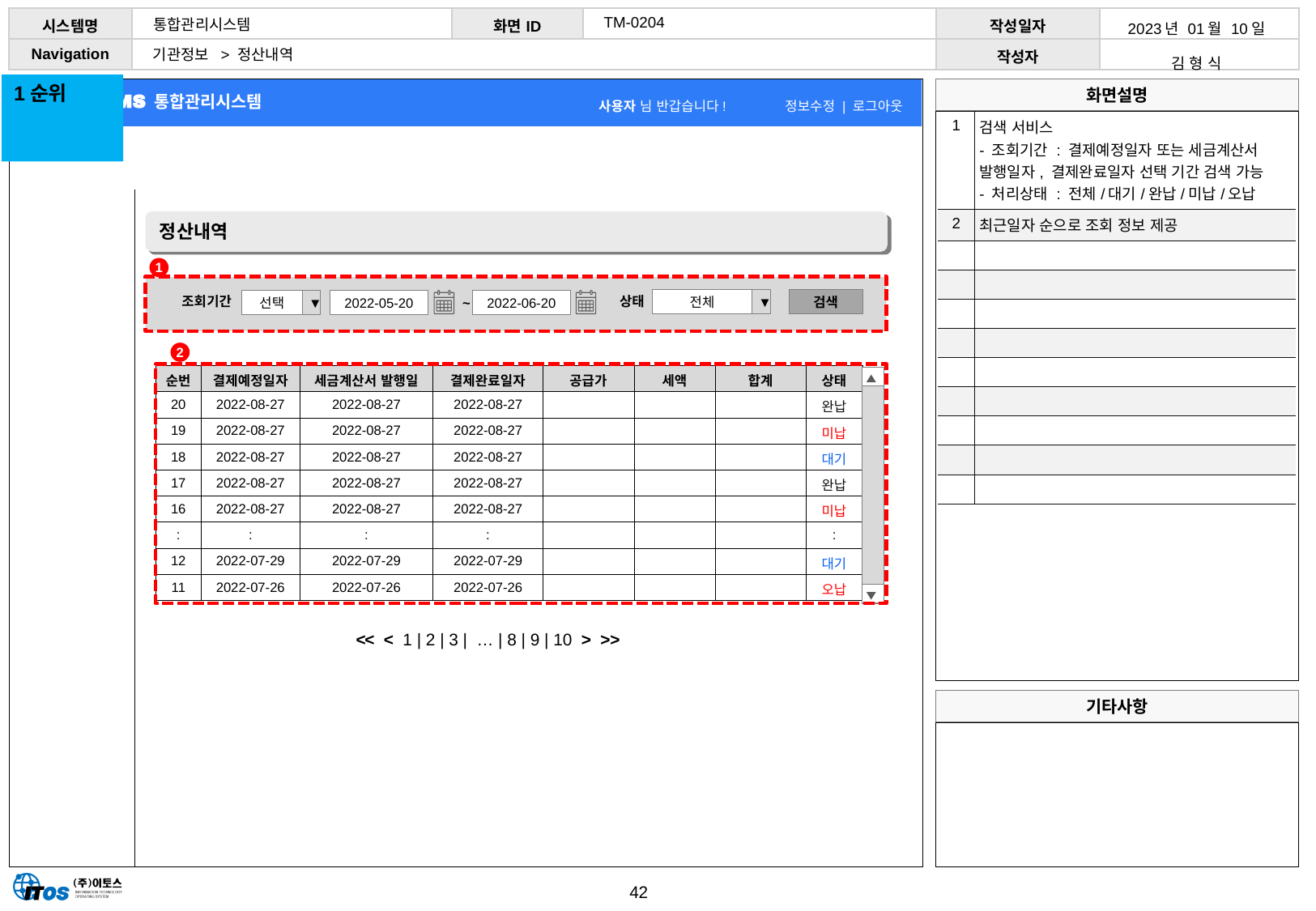

TM-0204
통합관리시스템
| 2023년 01월 10일 |
| --- |
| 김 형 식 |
기관정보  > 정산내역
1순위
| 1 | 검색 서비스 - 조회기간 : 결제예정일자 또는 세금계산서 발행일자, 결제완료일자 선택 기간 검색 가능 - 처리상태 : 전체/대기/완납/미납/오납 |
| --- | --- |
| 2 | 최근일자 순으로 조회 정보 제공 |
|  |  |
|  |  |
|  |  |
|  |  |
|  |  |
|  |  |
|  |  |
|  |  |
|  |  |
정산내역
1

상태
전체
▼
조회기간
검색
2022-05-20

~
2022-06-20

선택
▼
2

| 순번 | 결제예정일자 | 세금계산서 발행일 | 결제완료일자 | 공급가 | 세액 | 합계 | 상태 |
| --- | --- | --- | --- | --- | --- | --- | --- |
| 20 | 2022-08-27 | 2022-08-27 | 2022-08-27 |  |  |  | 완납 |
| 19 | 2022-08-27 | 2022-08-27 | 2022-08-27 |  |  |  | 미납 |
| 18 | 2022-08-27 | 2022-08-27 | 2022-08-27 |  |  |  | 대기 |
| 17 | 2022-08-27 | 2022-08-27 | 2022-08-27 |  |  |  | 완납 |
| 16 | 2022-08-27 | 2022-08-27 | 2022-08-27 |  |  |  | 미납 |
| : | : | : | : |  |  |  | : |
| 12 | 2022-07-29 | 2022-07-29 | 2022-07-29 |  |  |  | 대기 |
| 11 | 2022-07-26 | 2022-07-26 | 2022-07-26 |  |  |  | 오납 |
◀

▶
<<  <  1 | 2 | 3 |  … | 8 | 9 | 10  >  >>